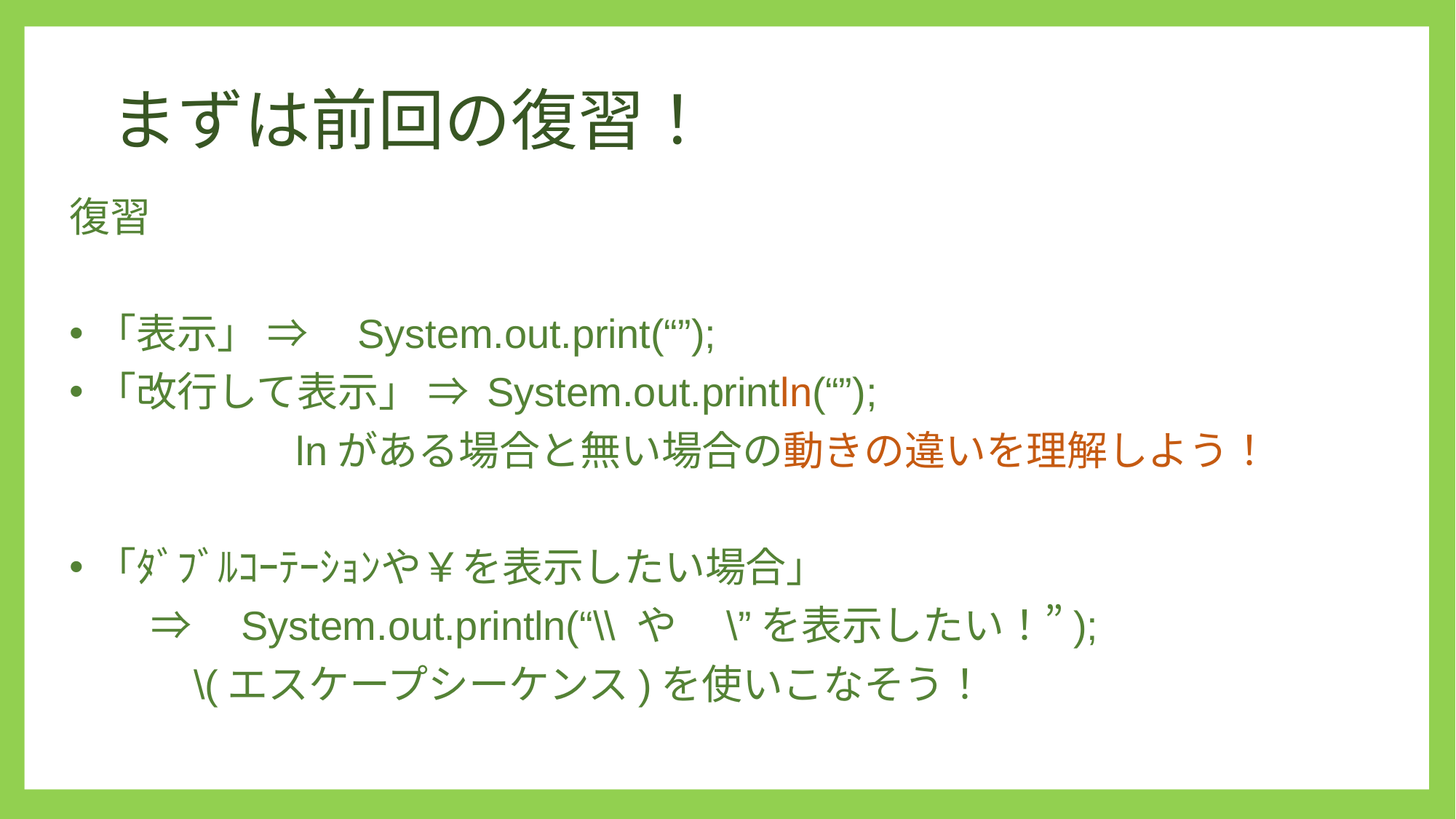

# まずは前回の復習！
復習

「表示」 ⇒　System.out.print(“”);
「改行して表示」 ⇒ System.out.println(“”);
     　　　　lnがある場合と無い場合の動きの違いを理解しよう！

「ﾀﾞﾌﾞﾙｺｰﾃｰｼｮﾝや￥を表示したい場合」
　　⇒　System.out.println(“\\ や　\”を表示したい！”);
           \(エスケープシーケンス)を使いこなそう！